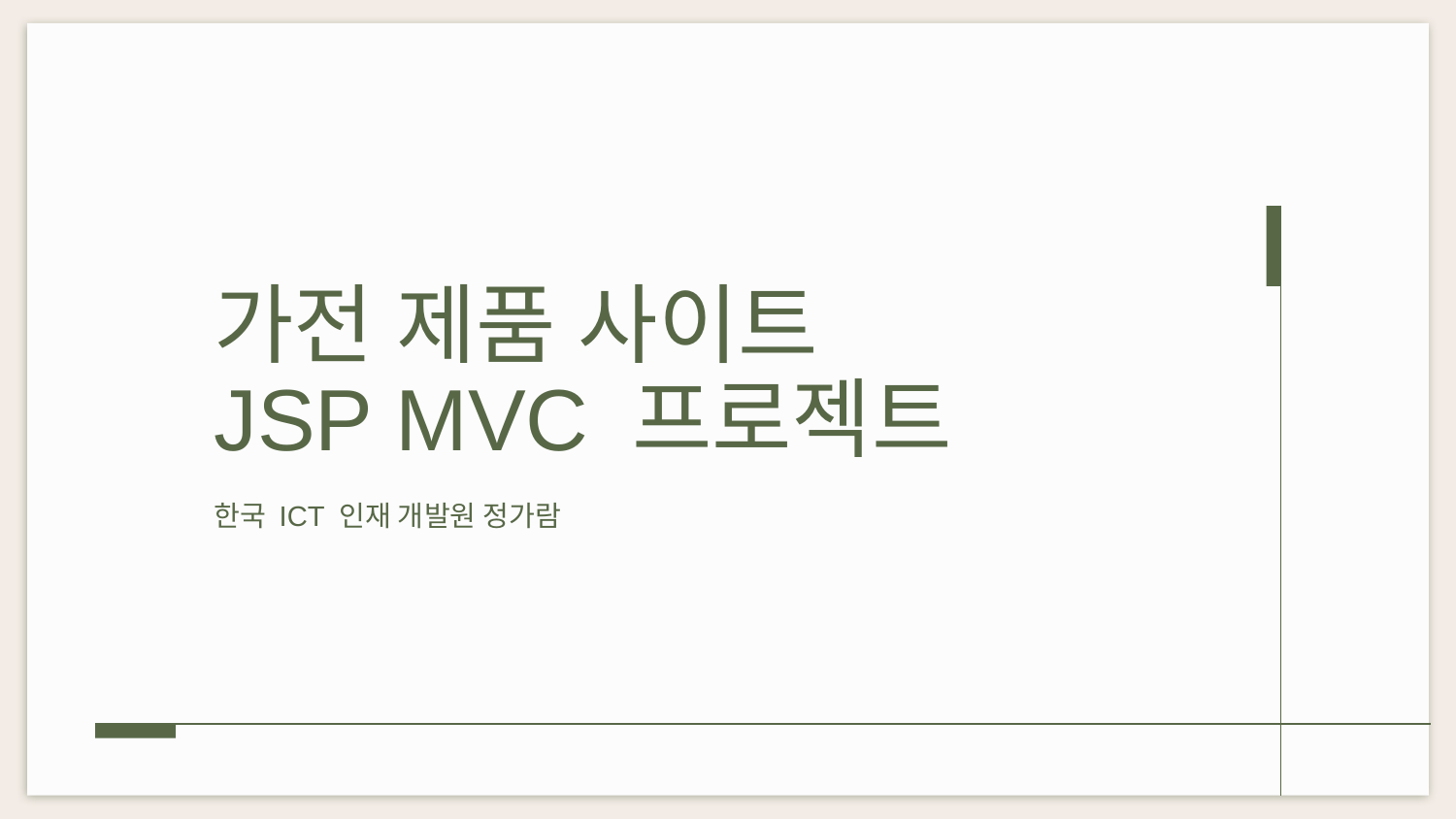

# 가전 제품 사이트 JSP MVC 프로젝트

한국 ICT 인재 개발원 정가람